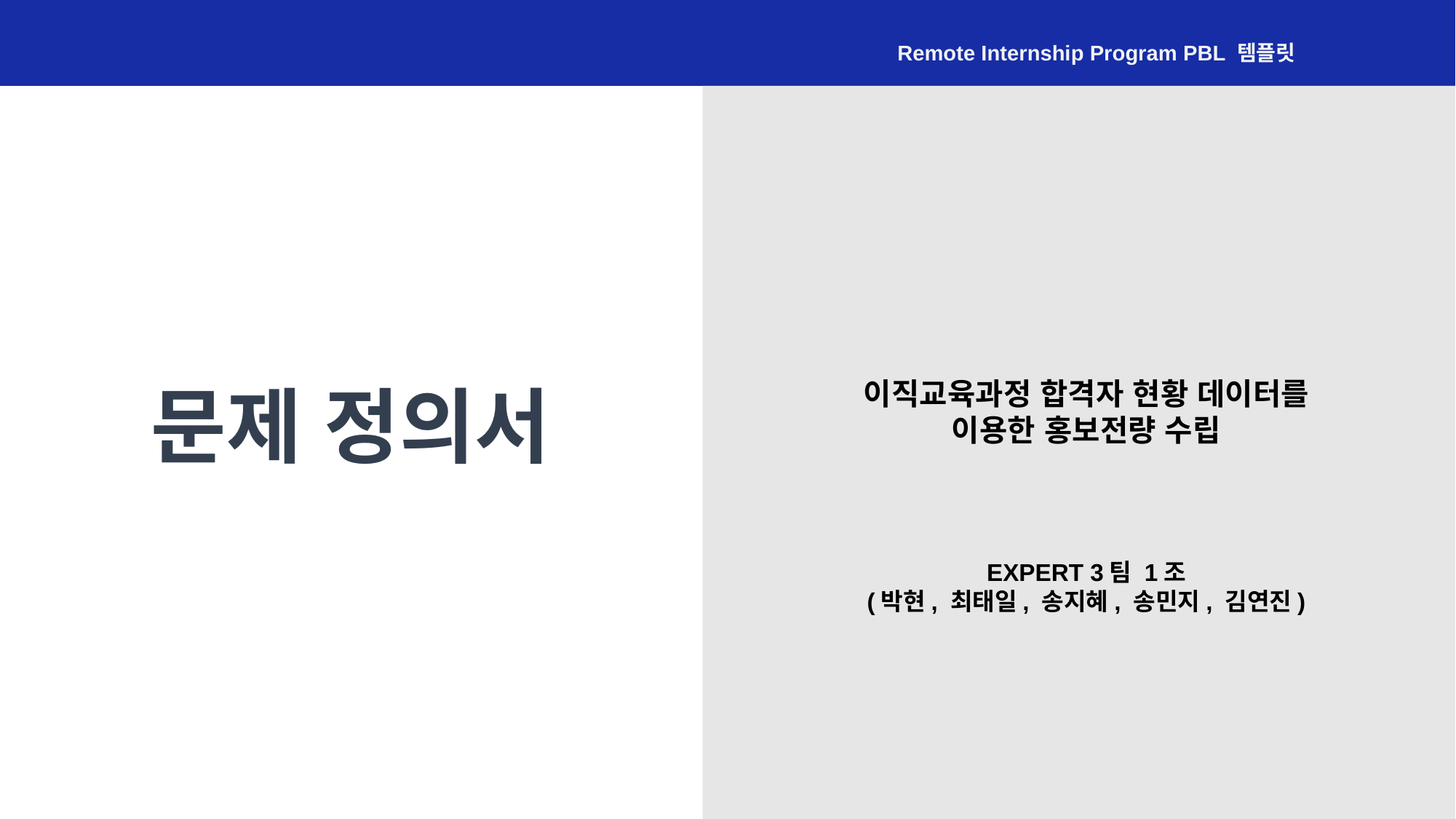

Remote Internship Program PBL 템플릿

문제 정의서
이직교육과정 합격자 현황 데이터를 이용한 홍보전량 수립

EXPERT 3팀 1조
(박현, 최태일, 송지혜, 송민지, 김연진)